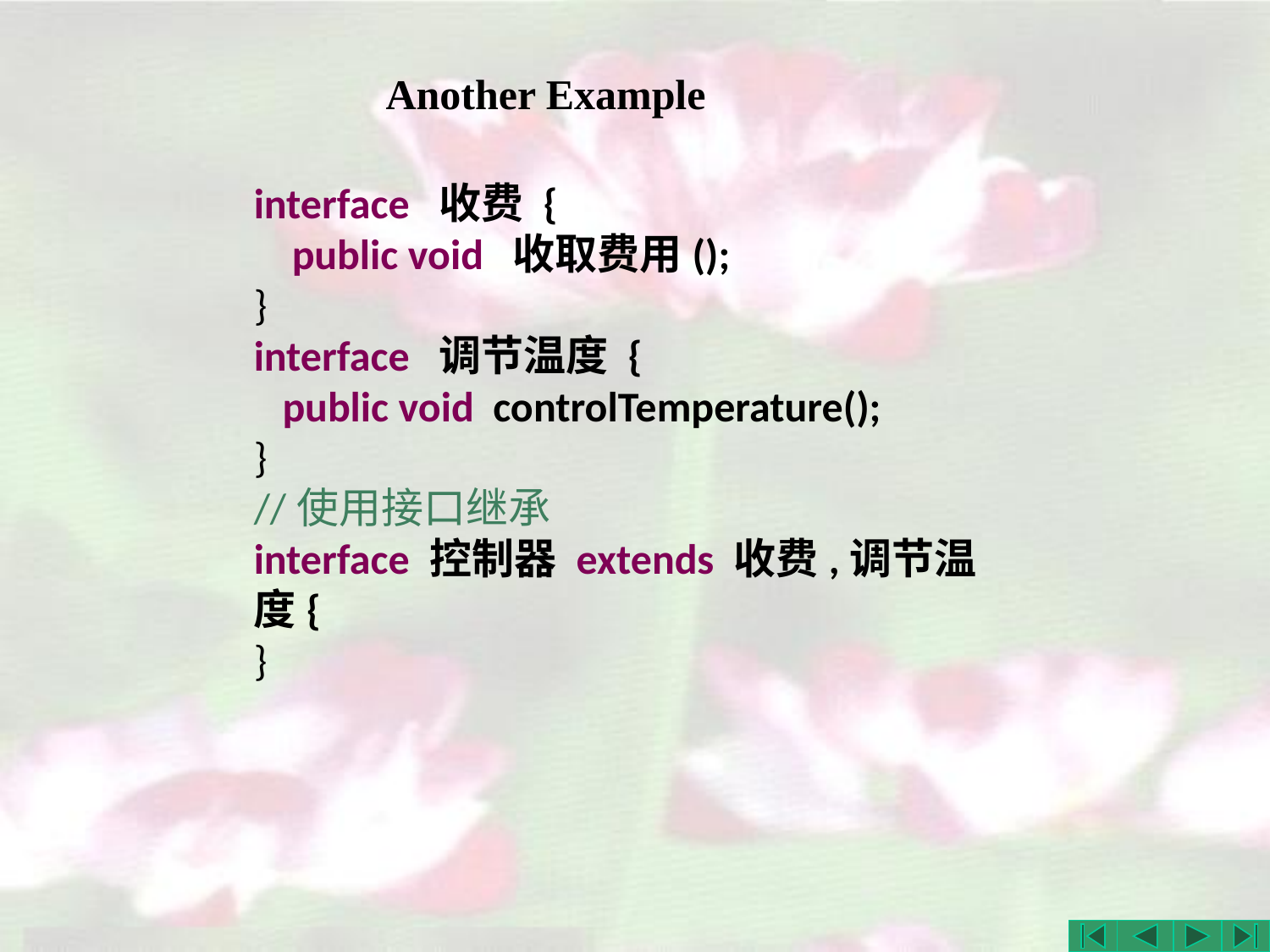

# Another Example
interface  收费 {
    public void  收取费用();
}
interface  调节温度 {
   public void  controlTemperature();
}
//使用接口继承
interface 控制器 extends 收费,调节温度{
}